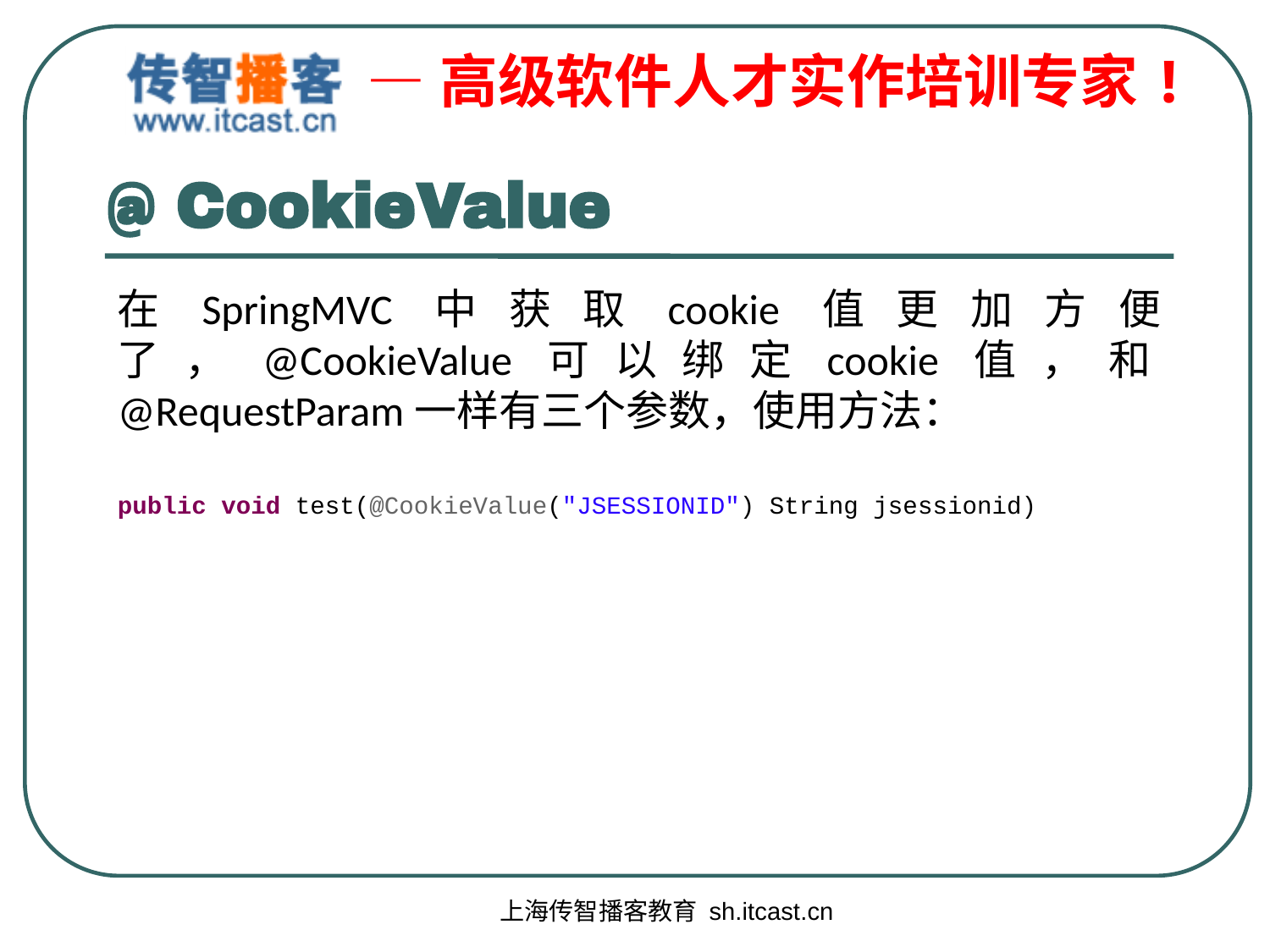

# @ CookieValue
在SpringMVC中获取cookie值更加方便了，@CookieValue可以绑定cookie值，和@RequestParam一样有三个参数，使用方法：

public void test(@CookieValue("JSESSIONID") String jsessionid)

上海传智播客教育 sh.itcast.cn